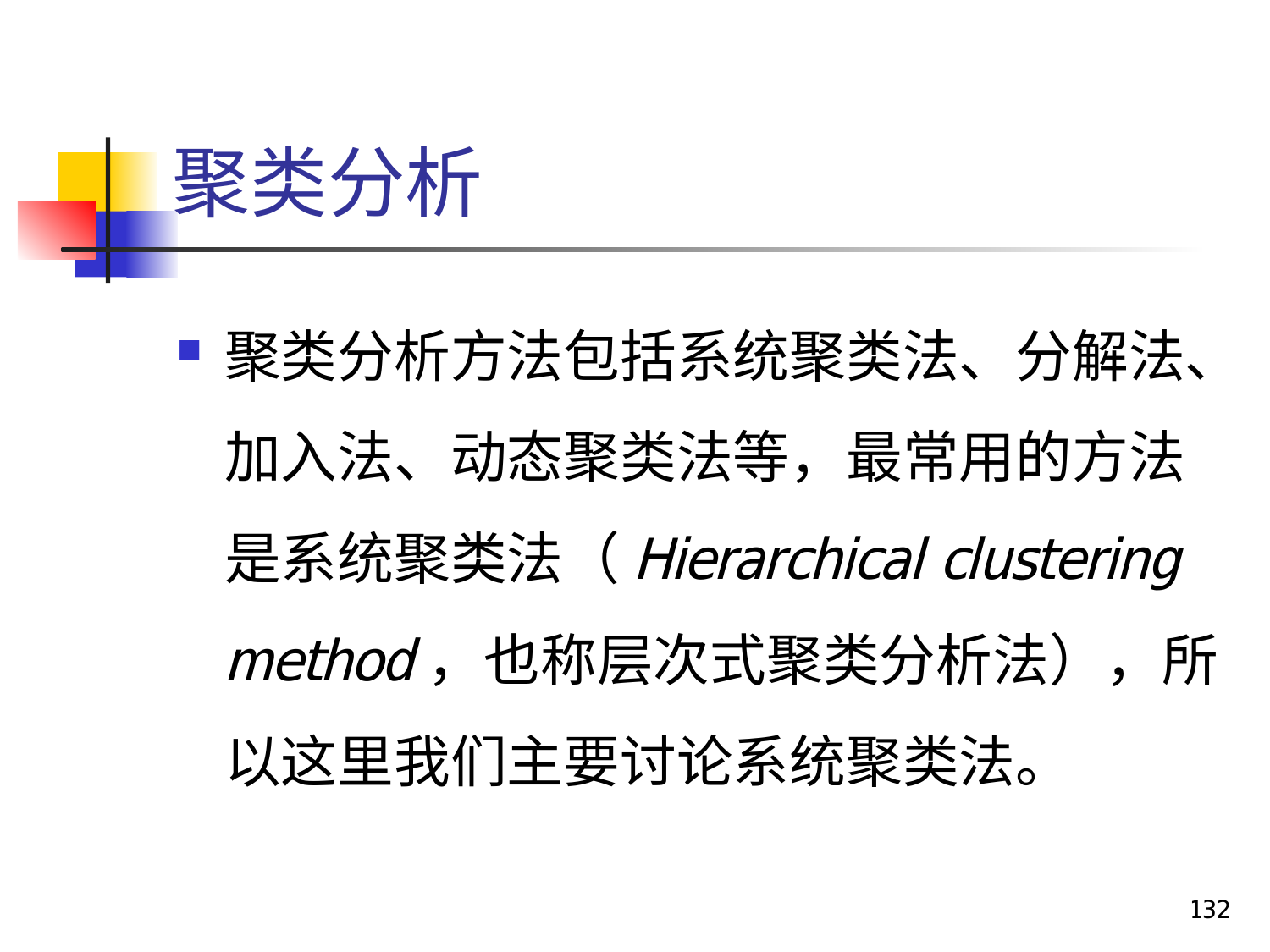

# 聚类分析
聚类分析方法包括系统聚类法、分解法、加入法、动态聚类法等，最常用的方法是系统聚类法（Hierarchical clustering method，也称层次式聚类分析法），所以这里我们主要讨论系统聚类法。
132